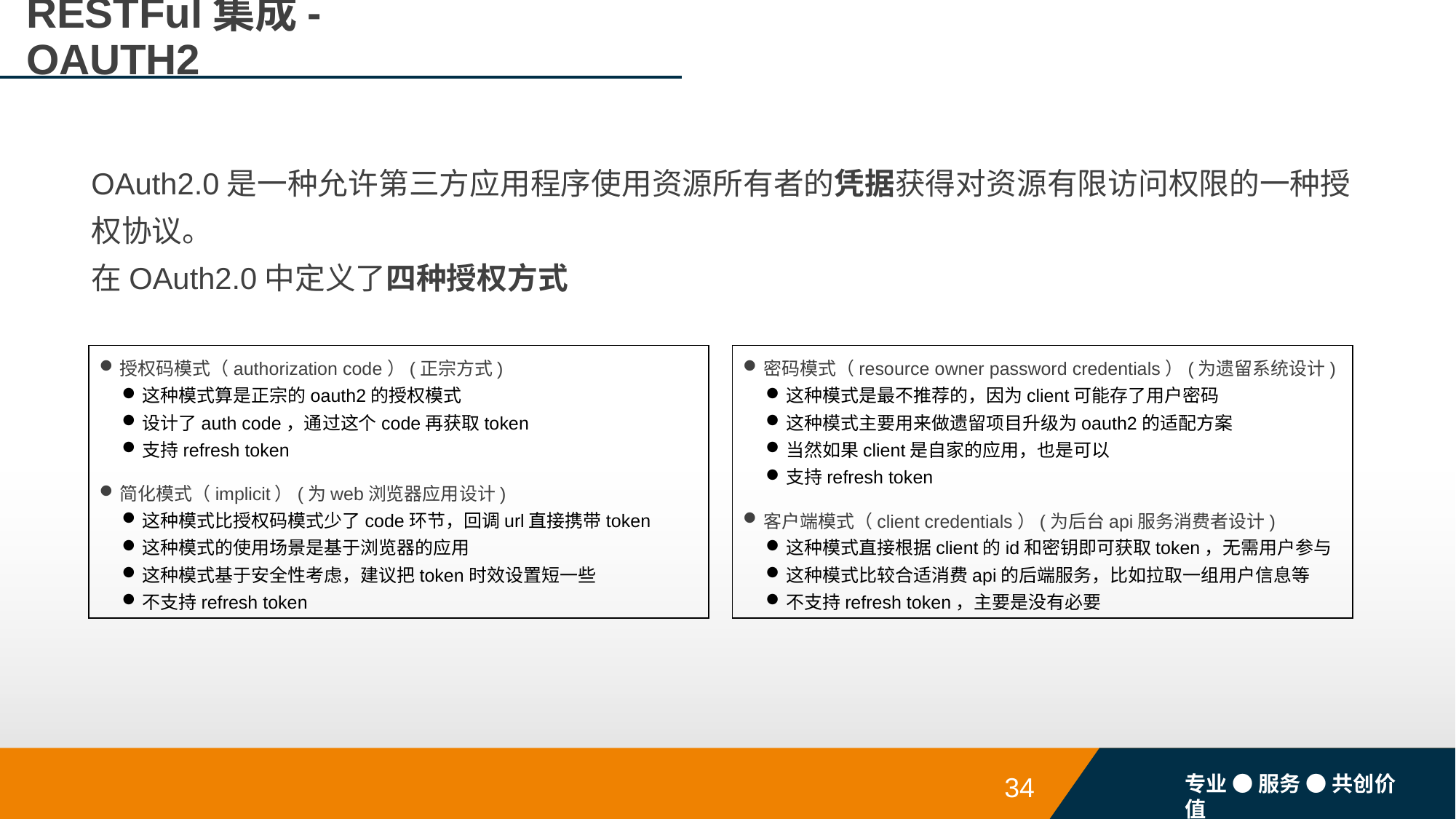

# RESTFul集成-OAUTH2
OAuth2.0是一种允许第三方应用程序使用资源所有者的凭据获得对资源有限访问权限的一种授权协议。
在OAuth2.0中定义了四种授权方式
密码模式（resource owner password credentials）(为遗留系统设计)
这种模式是最不推荐的，因为client可能存了用户密码
这种模式主要用来做遗留项目升级为oauth2的适配方案
当然如果client是自家的应用，也是可以
支持refresh token
客户端模式（client credentials）(为后台api服务消费者设计)
这种模式直接根据client的id和密钥即可获取token，无需用户参与
这种模式比较合适消费api的后端服务，比如拉取一组用户信息等
不支持refresh token，主要是没有必要
授权码模式（authorization code）(正宗方式)
这种模式算是正宗的oauth2的授权模式
设计了auth code，通过这个code再获取token
支持refresh token
简化模式（implicit）(为web浏览器应用设计)
这种模式比授权码模式少了code环节，回调url直接携带token
这种模式的使用场景是基于浏览器的应用
这种模式基于安全性考虑，建议把token时效设置短一些
不支持refresh token